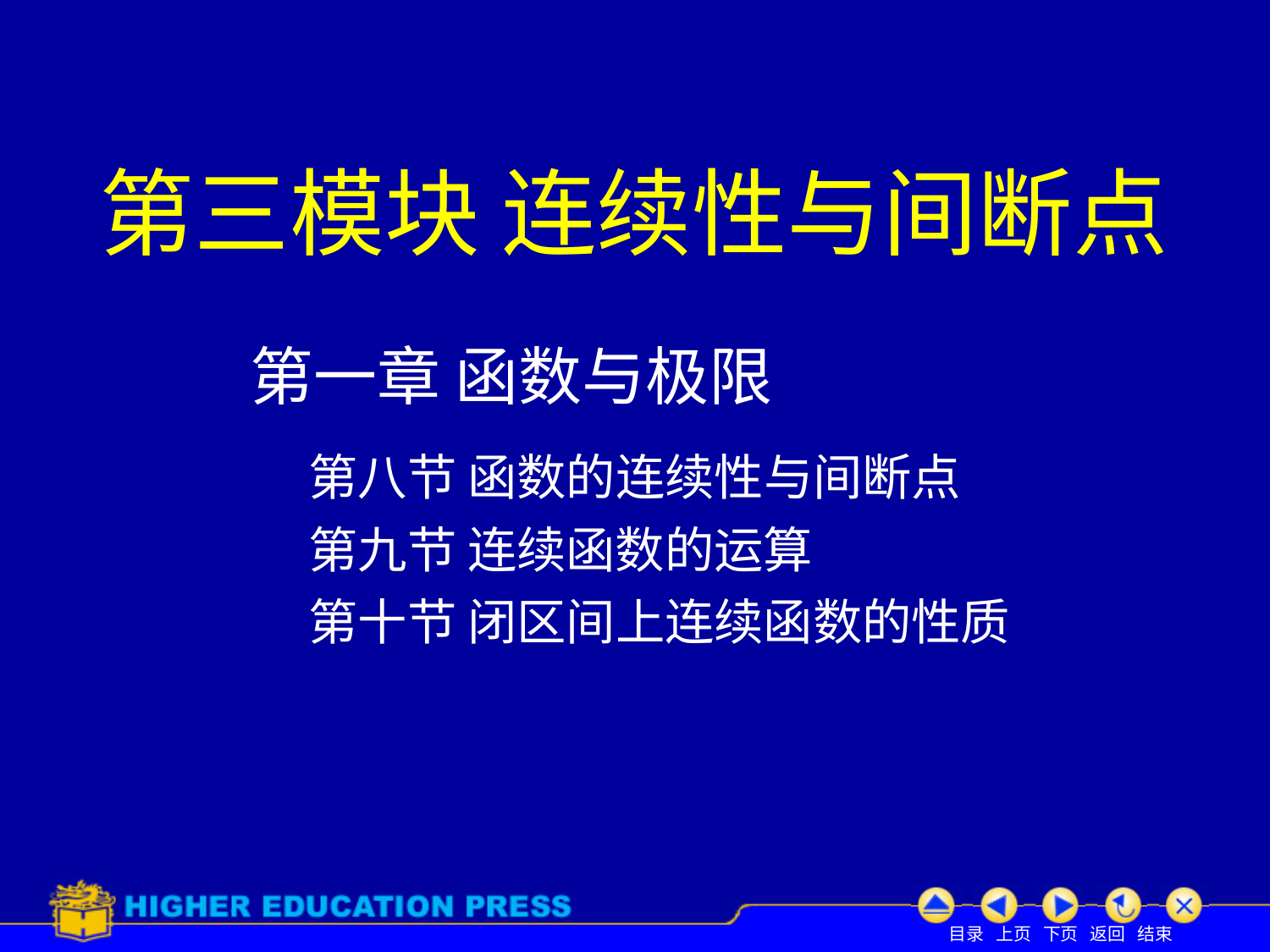

# 第三模块 连续性与间断点
第一章 函数与极限
第八节 函数的连续性与间断点
第九节 连续函数的运算
第十节 闭区间上连续函数的性质